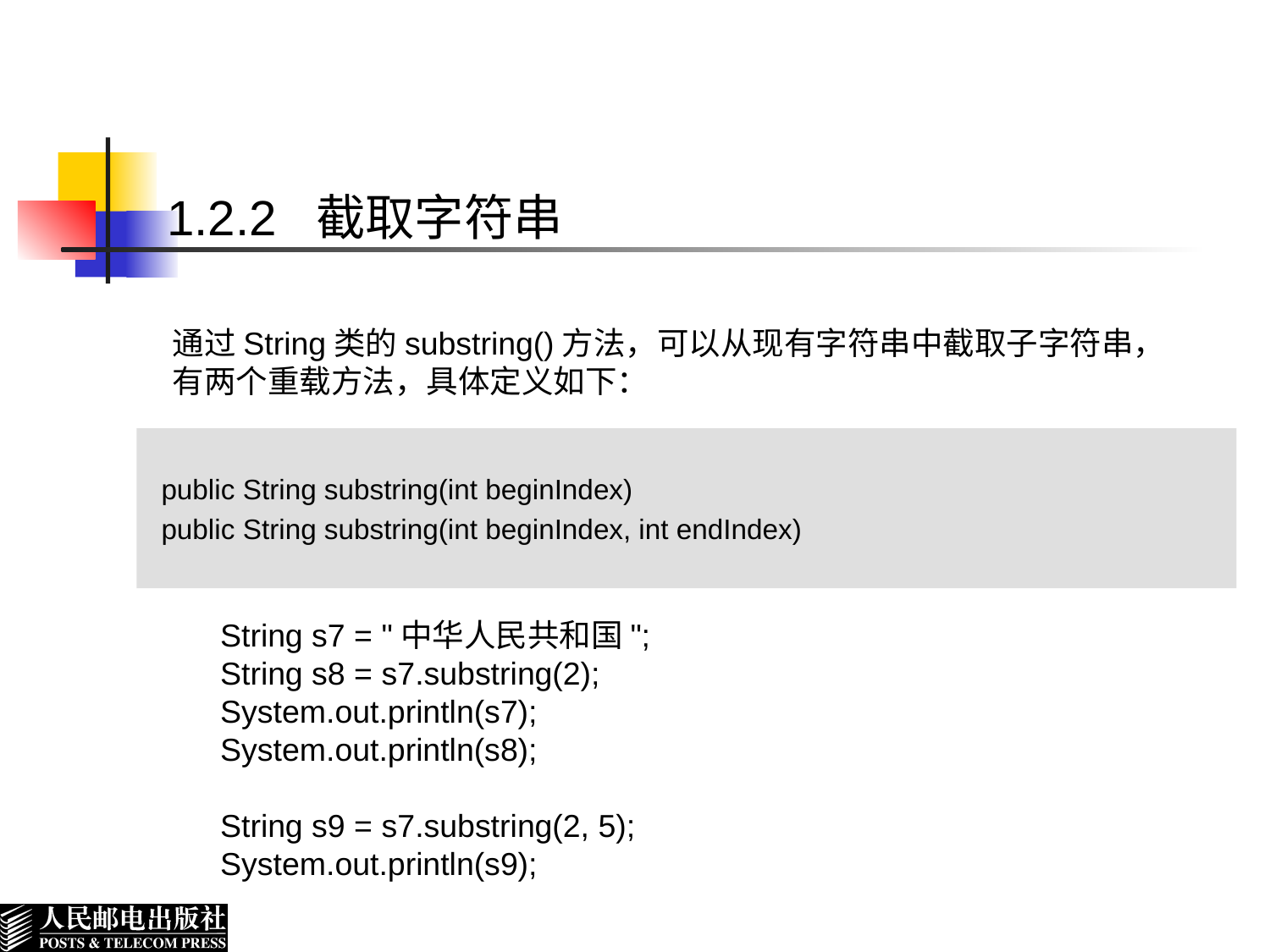

1.2.2  截取字符串
通过String类的substring()方法，可以从现有字符串中截取子字符串，有两个重载方法，具体定义如下：
public String substring(int beginIndex)
public String substring(int beginIndex, int endIndex)
        String s7 = "中华人民共和国";
        String s8 = s7.substring(2);
        System.out.println(s7);
        System.out.println(s8);

        String s9 = s7.substring(2, 5);
        System.out.println(s9);